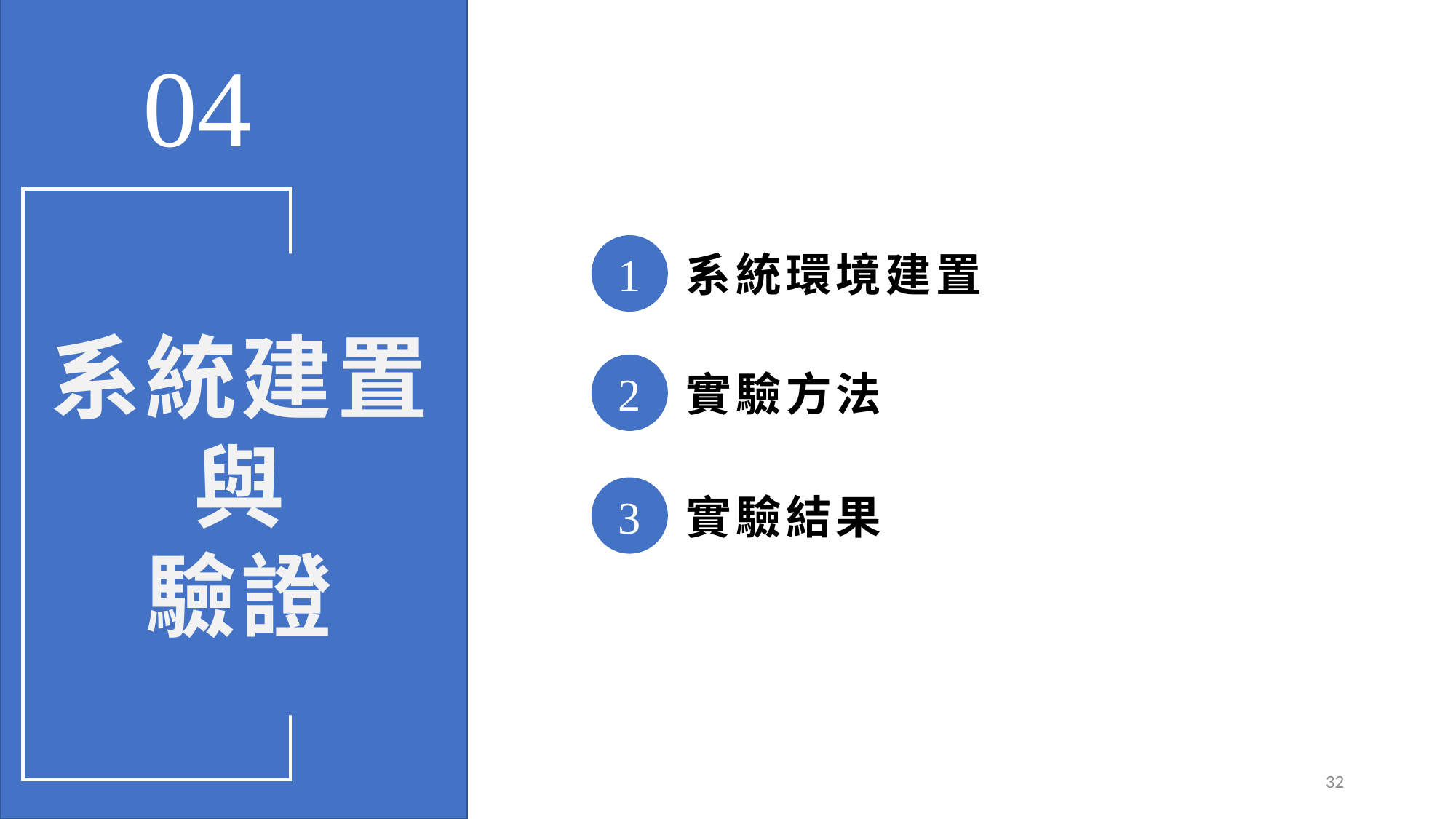

04

1
系統環境建置
系統建置
與
驗證
2
實驗方法
3
實驗結果
32